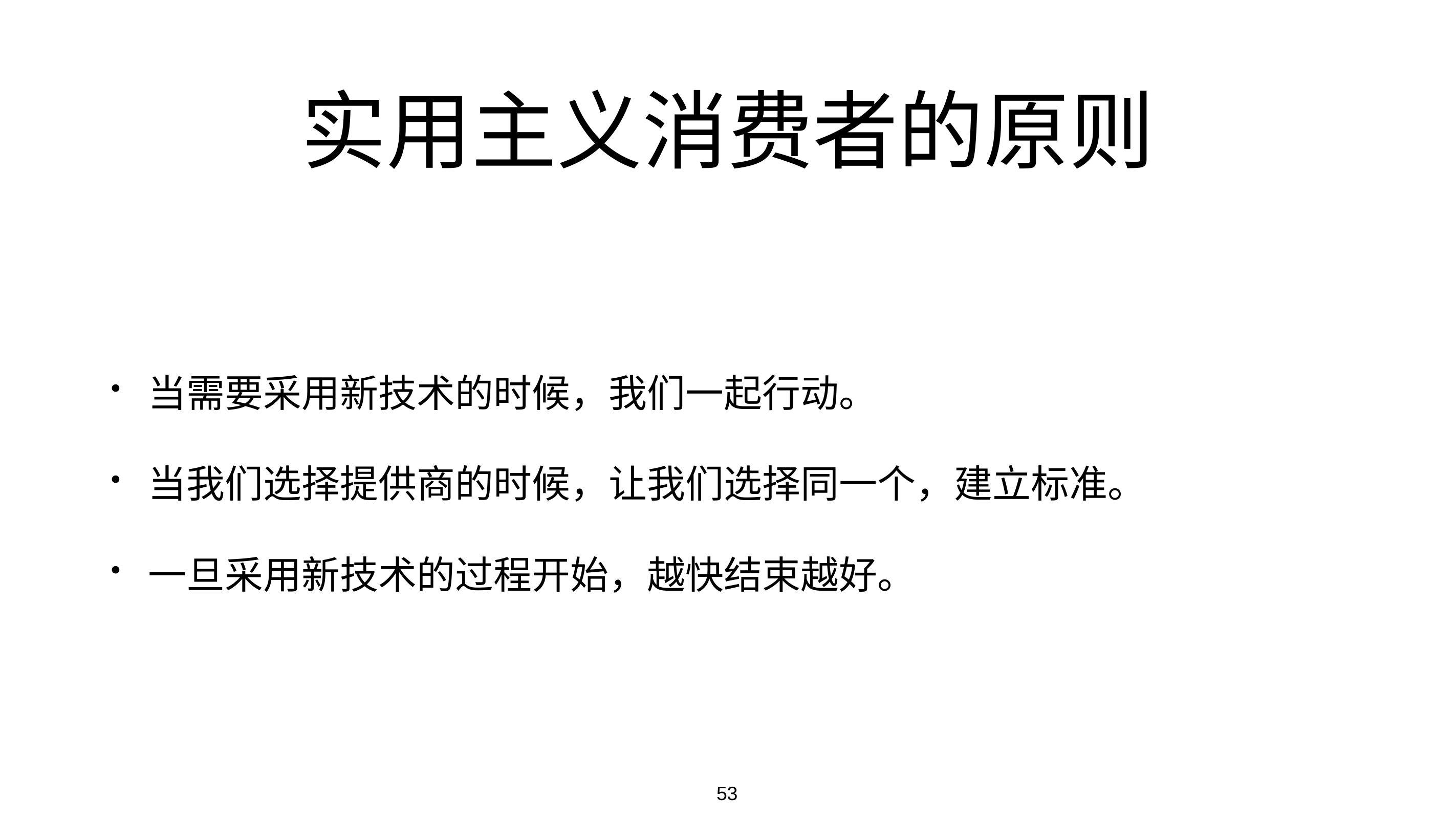

# 实用主义消费者的原则
当需要采用新技术的时候，我们一起行动。
当我们选择提供商的时候，让我们选择同一个，建立标准。
一旦采用新技术的过程开始，越快结束越好。
53